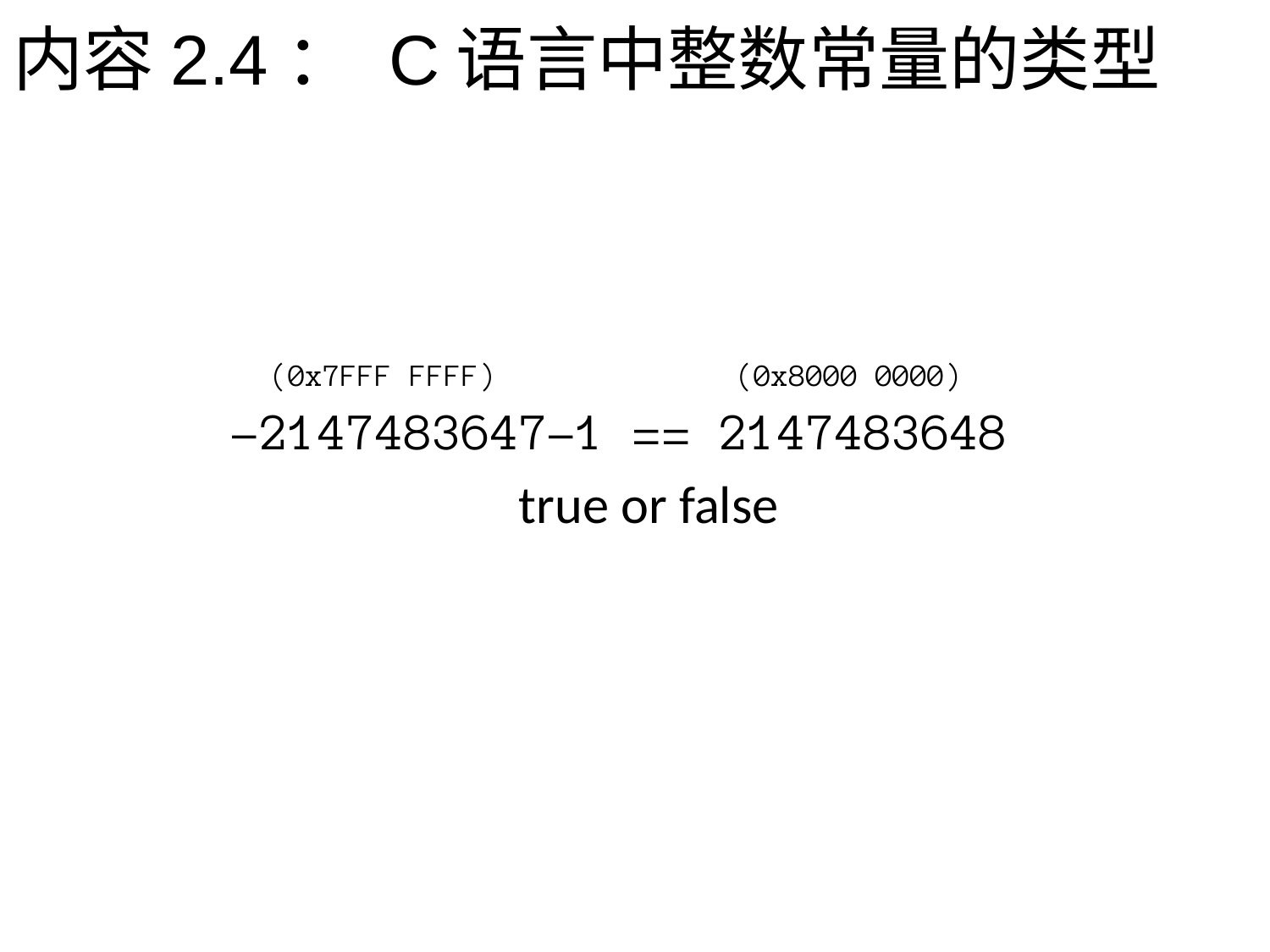

# 内容2.4： C语言中整数常量的类型
(0x7FFF FFFF)
(0x8000 0000)
-2147483647-1 == 2147483648
true or false